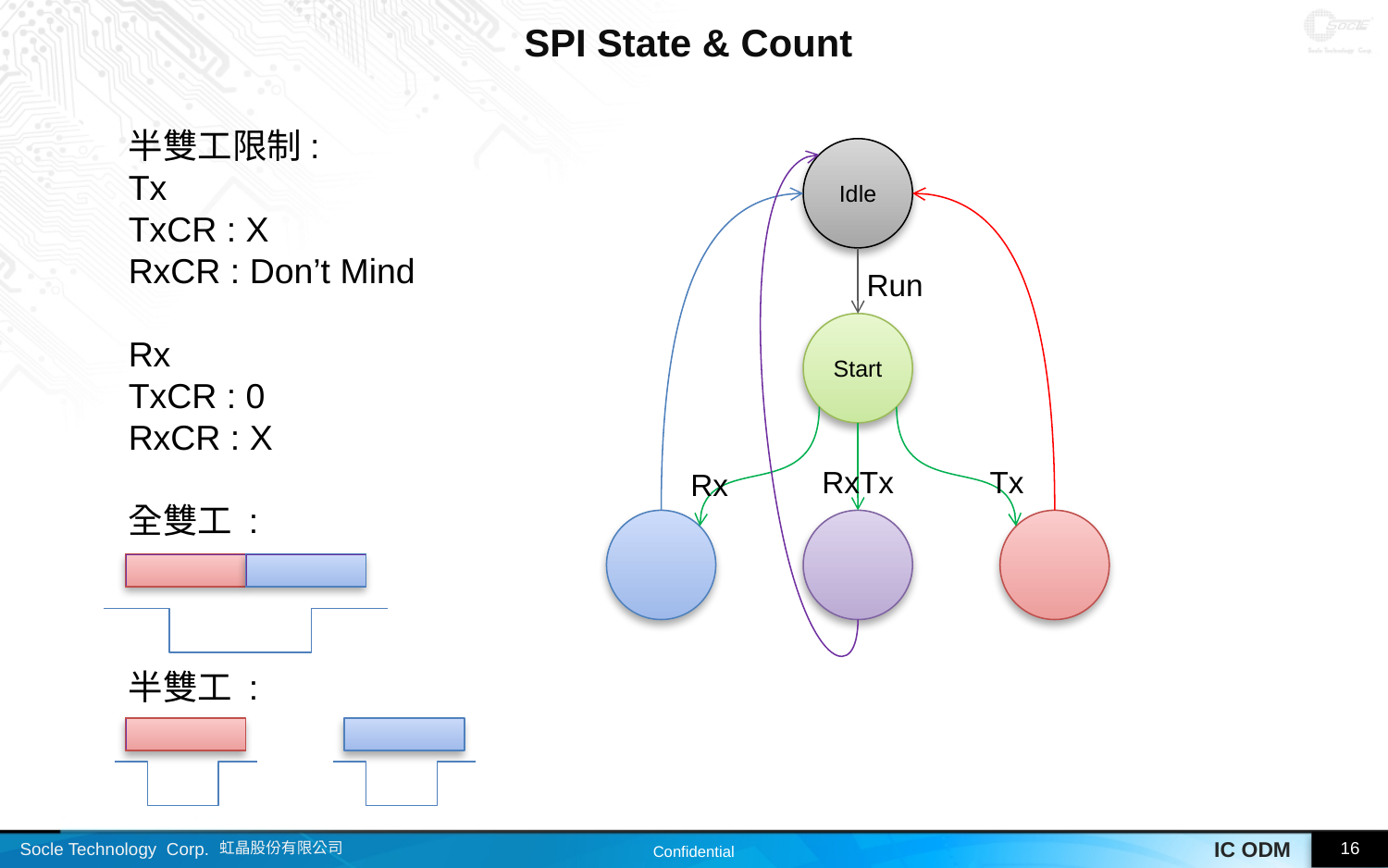

# SPI State & Count
半雙工限制:
Tx
TxCR : X
RxCR : Don’t Mind

Rx
TxCR : 0
RxCR : X

全雙工 :

半雙工 :

Idle
Run
Start
RxTx
Tx
Rx